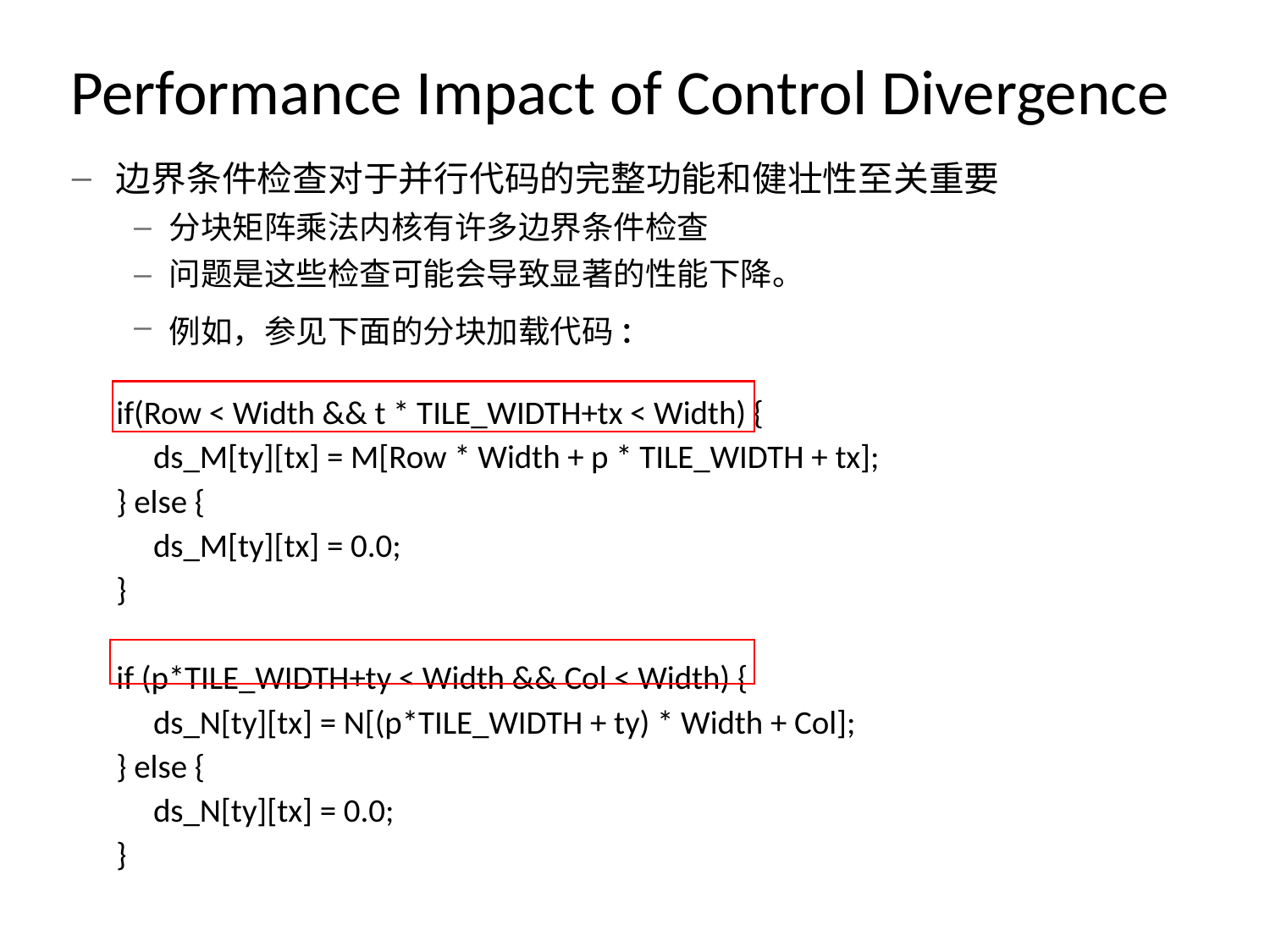

# Performance Impact of Control Divergence
边界条件检查对于并行代码的完整功能和健壮性至关重要
分块矩阵乘法内核有许多边界条件检查
问题是这些检查可能会导致显著的性能下降。
例如，参见下面的分块加载代码:

      if(Row < Width && t * TILE_WIDTH+tx < Width) {
           ds_M[ty][tx] = M[Row * Width + p * TILE_WIDTH + tx];
      } else {
           ds_M[ty][tx] = 0.0;
      }

      if (p*TILE_WIDTH+ty < Width && Col < Width) {
           ds_N[ty][tx] = N[(p*TILE_WIDTH + ty) * Width + Col];
      } else {
           ds_N[ty][tx] = 0.0;
      }